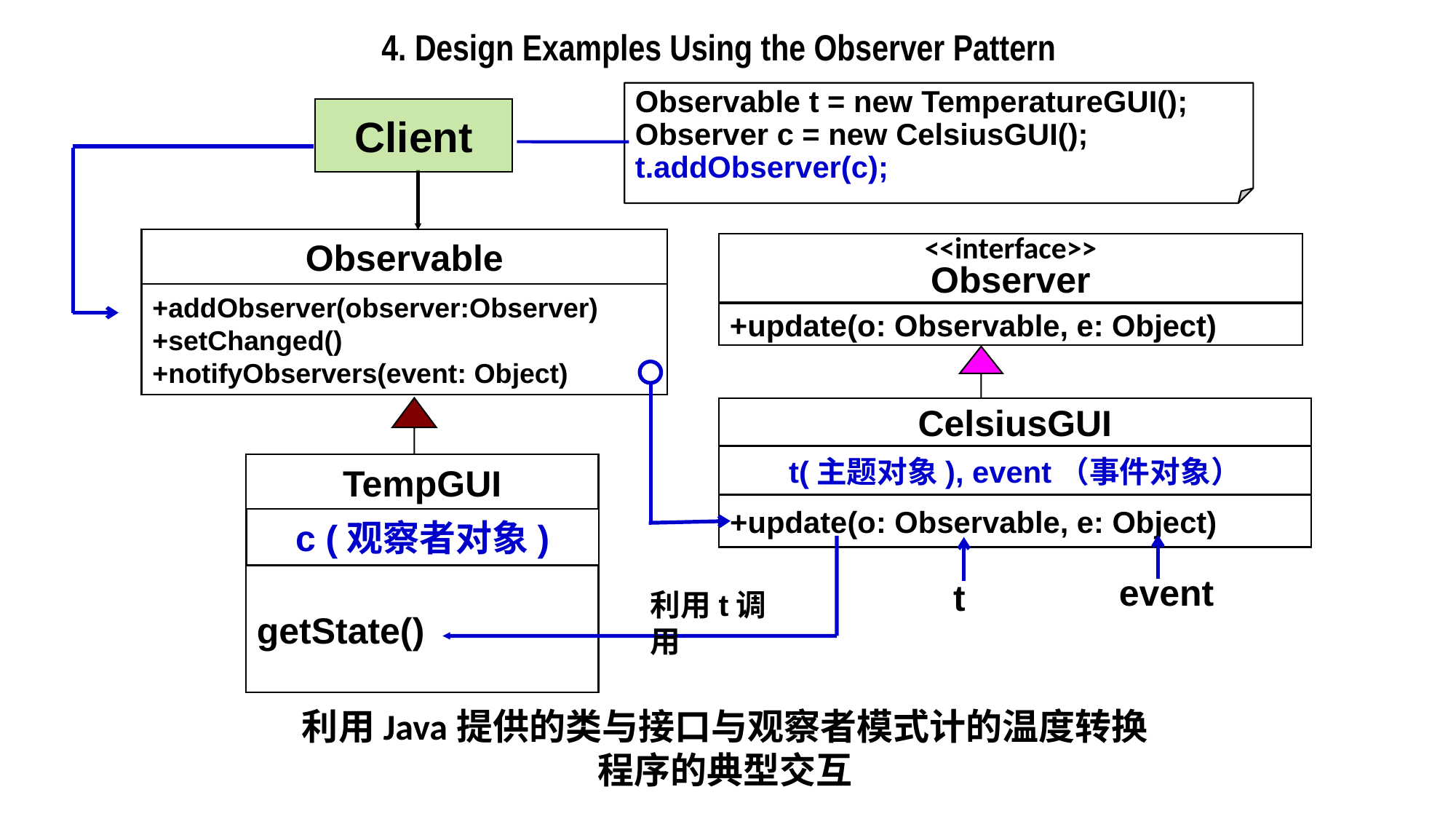

4. Design Examples Using the Observer Pattern
Observable t = new TemperatureGUI();
Observer c = new CelsiusGUI();
t.addObserver(c);
Client

Observable
<<interface>>
Observer
+addObserver(observer:Observer)
+setChanged()
+notifyObservers(event: Object)
+update(o: Observable, e: Object)

CelsiusGUI
t(主题对象), event（事件对象）
TempGUI
+update(o: Observable, e: Object)
c (观察者对象)
event

t
getState()
利用t调用
利用Java提供的类与接口与观察者模式计的温度转换程序的典型交互